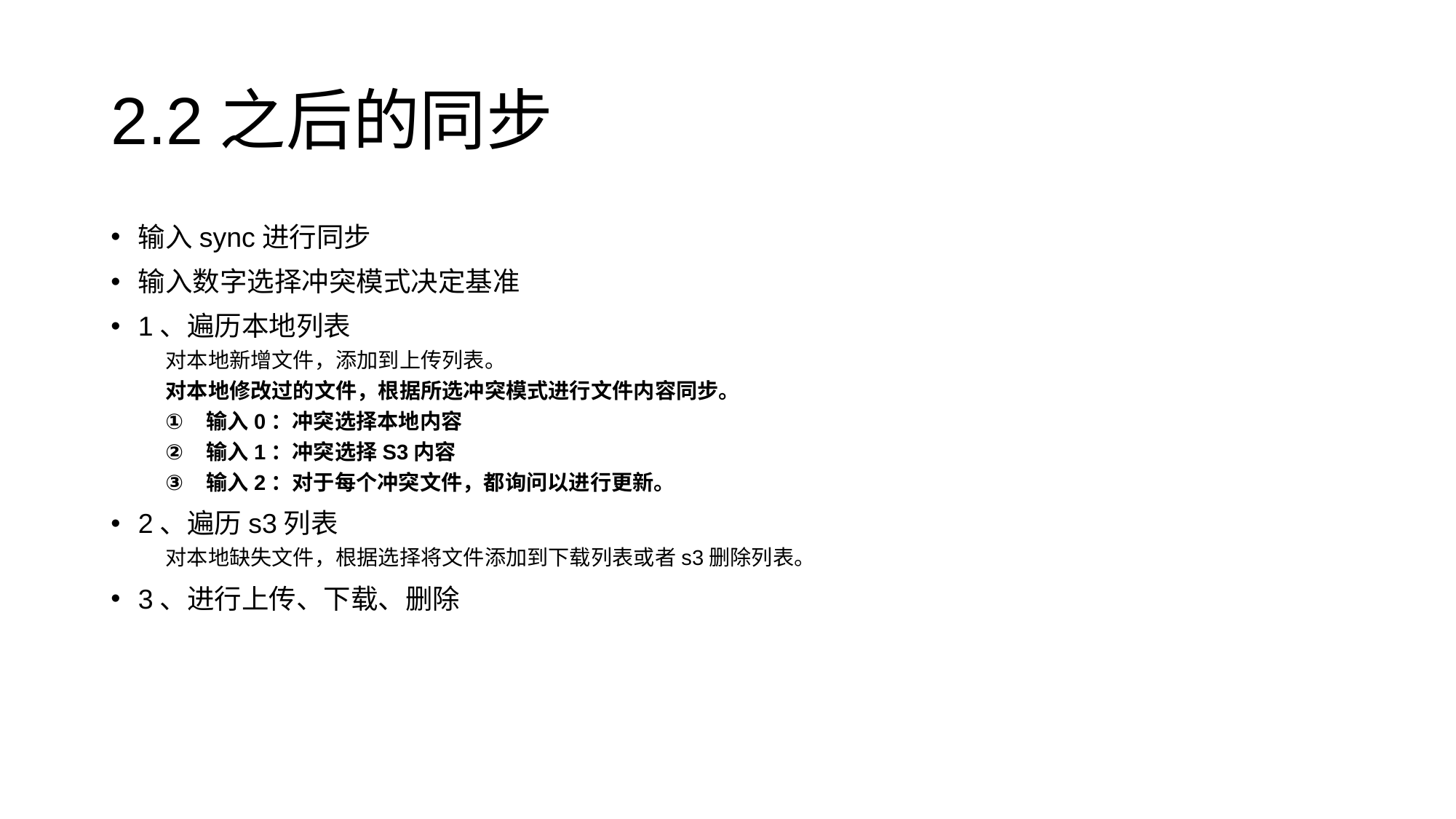

# 2.2之后的同步
输入sync进行同步
输入数字选择冲突模式决定基准
1、遍历本地列表
对本地新增文件，添加到上传列表。
对本地修改过的文件，根据所选冲突模式进行文件内容同步。
输入0：冲突选择本地内容
输入1：冲突选择S3内容
输入2：对于每个冲突文件，都询问以进行更新。
2、遍历s3列表
对本地缺失文件，根据选择将文件添加到下载列表或者s3删除列表。
3、进行上传、下载、删除